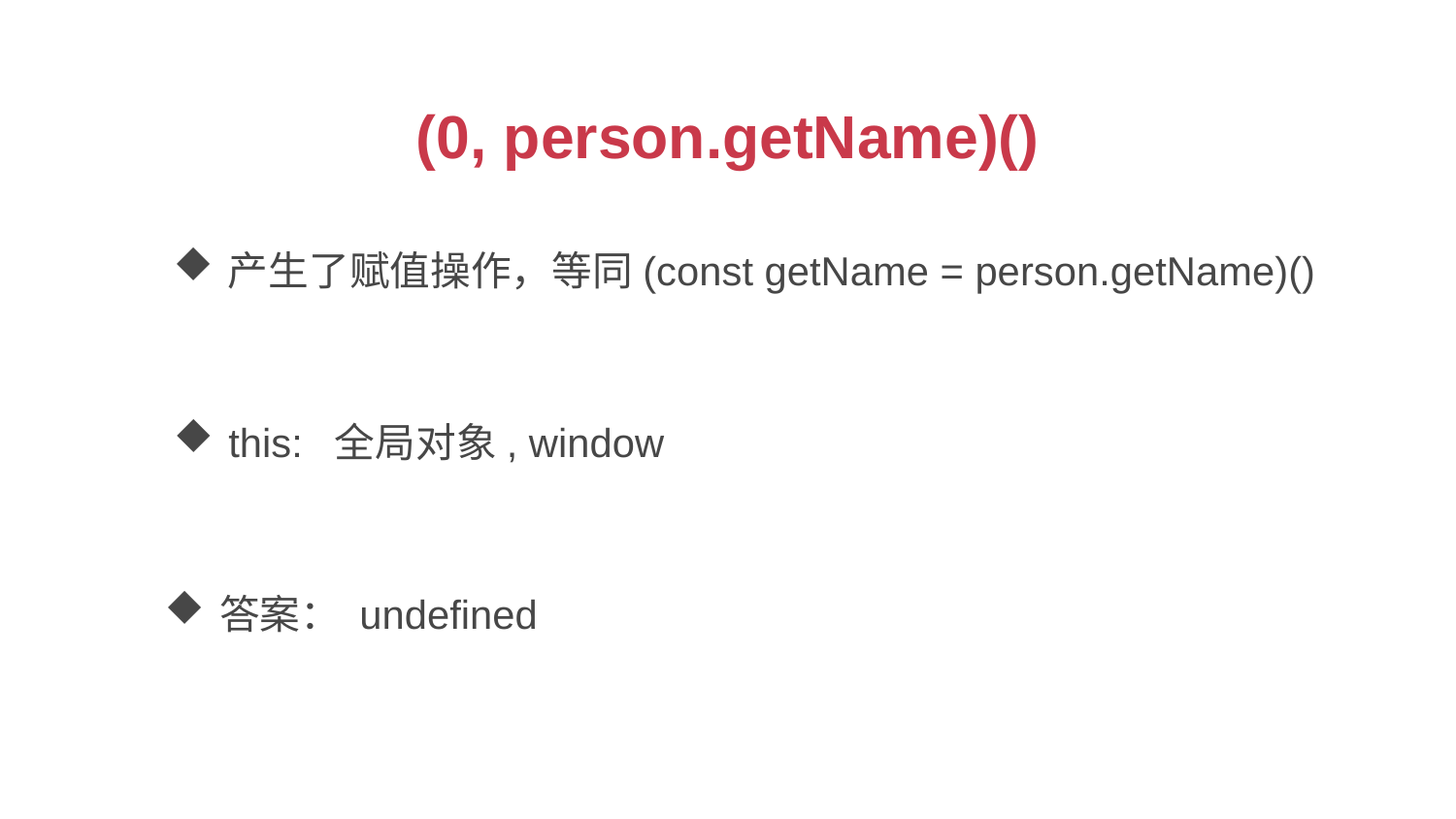

(0, person.getName)()
产生了赋值操作，等同(const getName = person.getName)()
this:  全局对象, window
答案： undefined